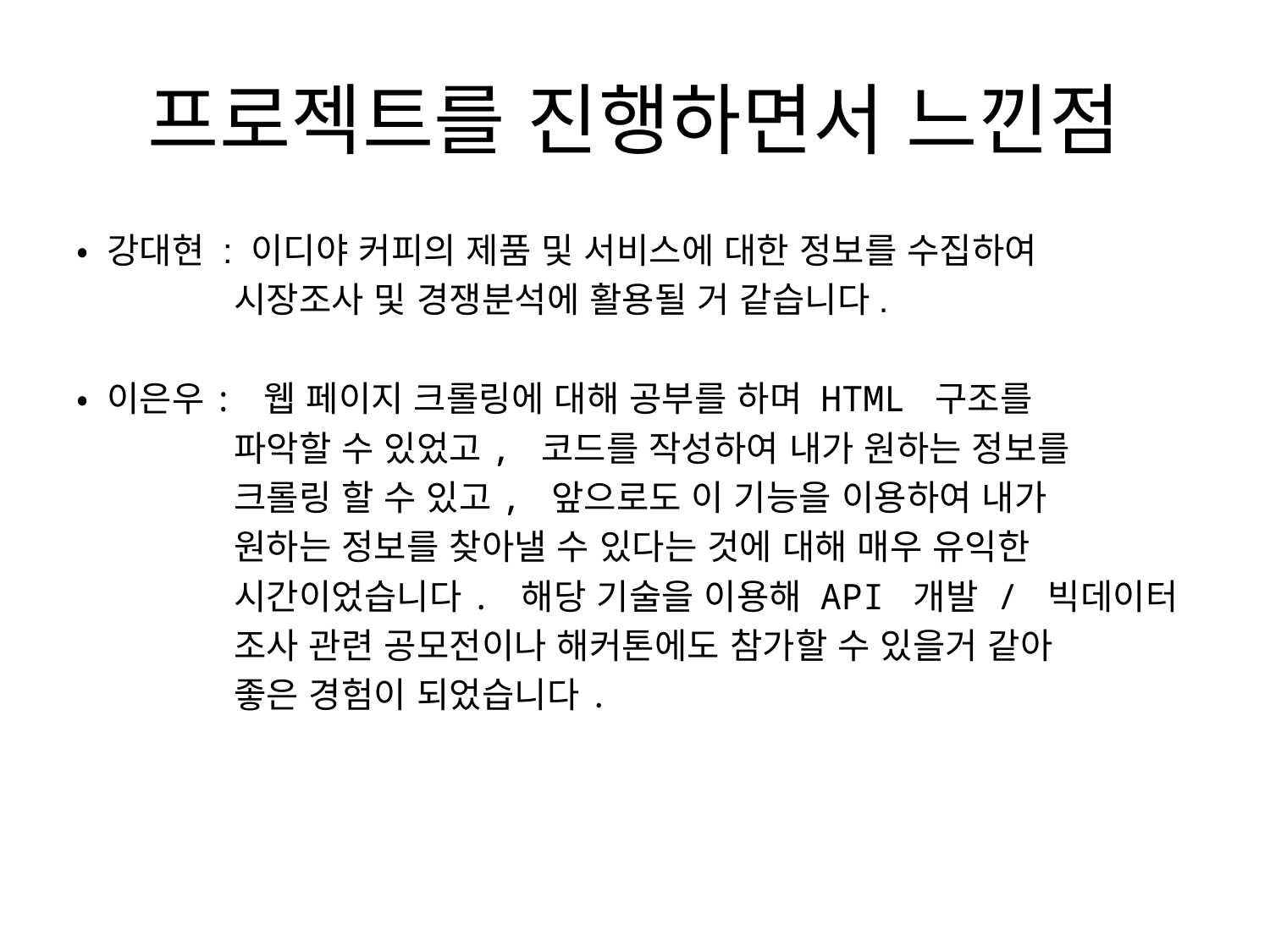

# 프로젝트를 진행하면서 느낀점
• 강대현 : 이디야 커피의 제품 및 서비스에 대한 정보를 수집하여
               시장조사 및 경쟁분석에 활용될 거 같습니다.

• 이은우: 웹 페이지 크롤링에 대해 공부를 하며 HTML 구조를
               파악할 수 있었고, 코드를 작성하여 내가 원하는 정보를
               크롤링 할 수 있고, 앞으로도 이 기능을 이용하여 내가
               원하는 정보를 찾아낼 수 있다는 것에 대해 매우 유익한
               시간이었습니다. 해당 기술을 이용해 API 개발 / 빅데이터
               조사 관련 공모전이나 해커톤에도 참가할 수 있을거 같아
               좋은 경험이 되었습니다.